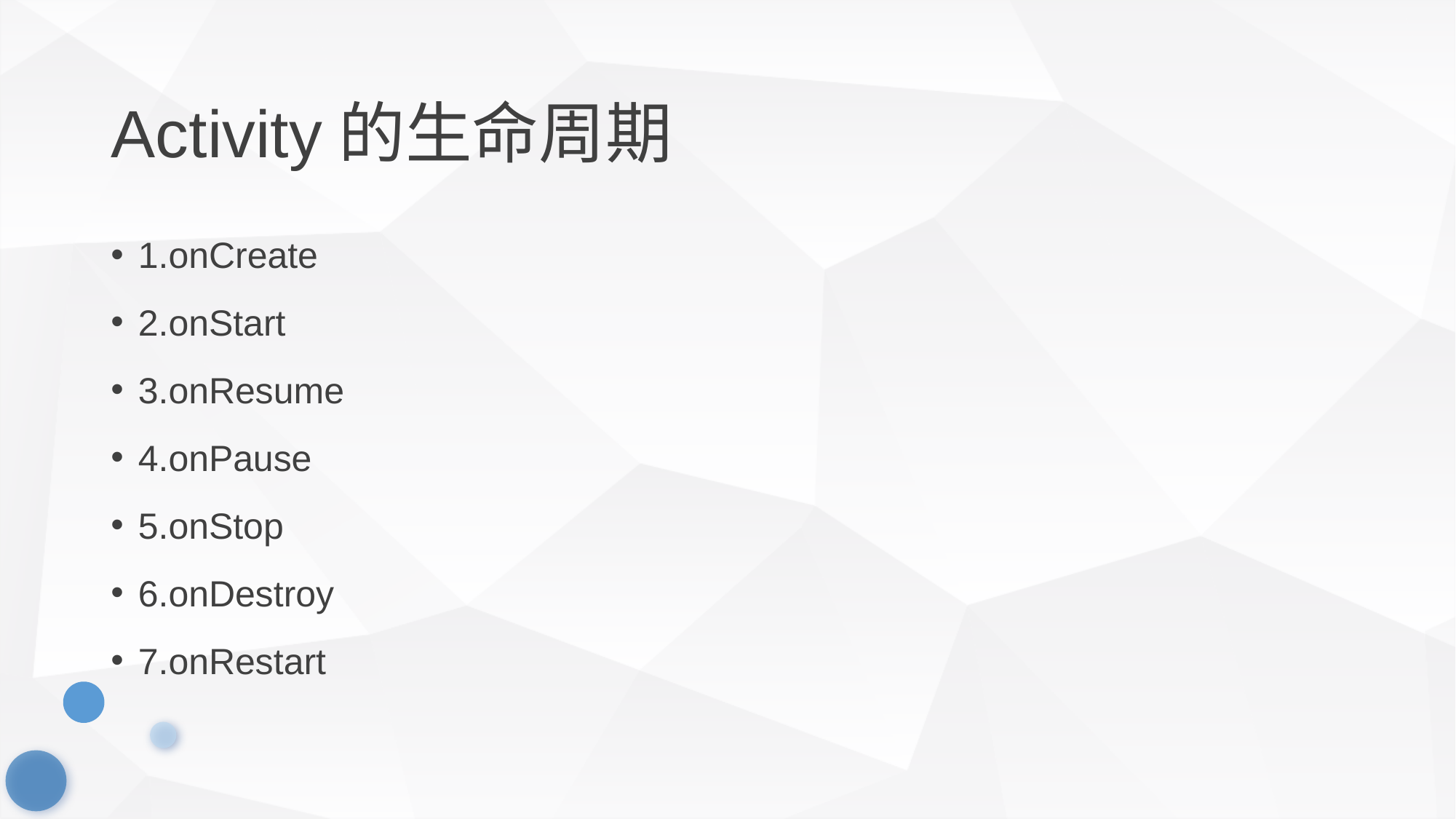

# Activity的生命周期
1.onCreate
2.onStart
3.onResume
4.onPause
5.onStop
6.onDestroy
7.onRestart